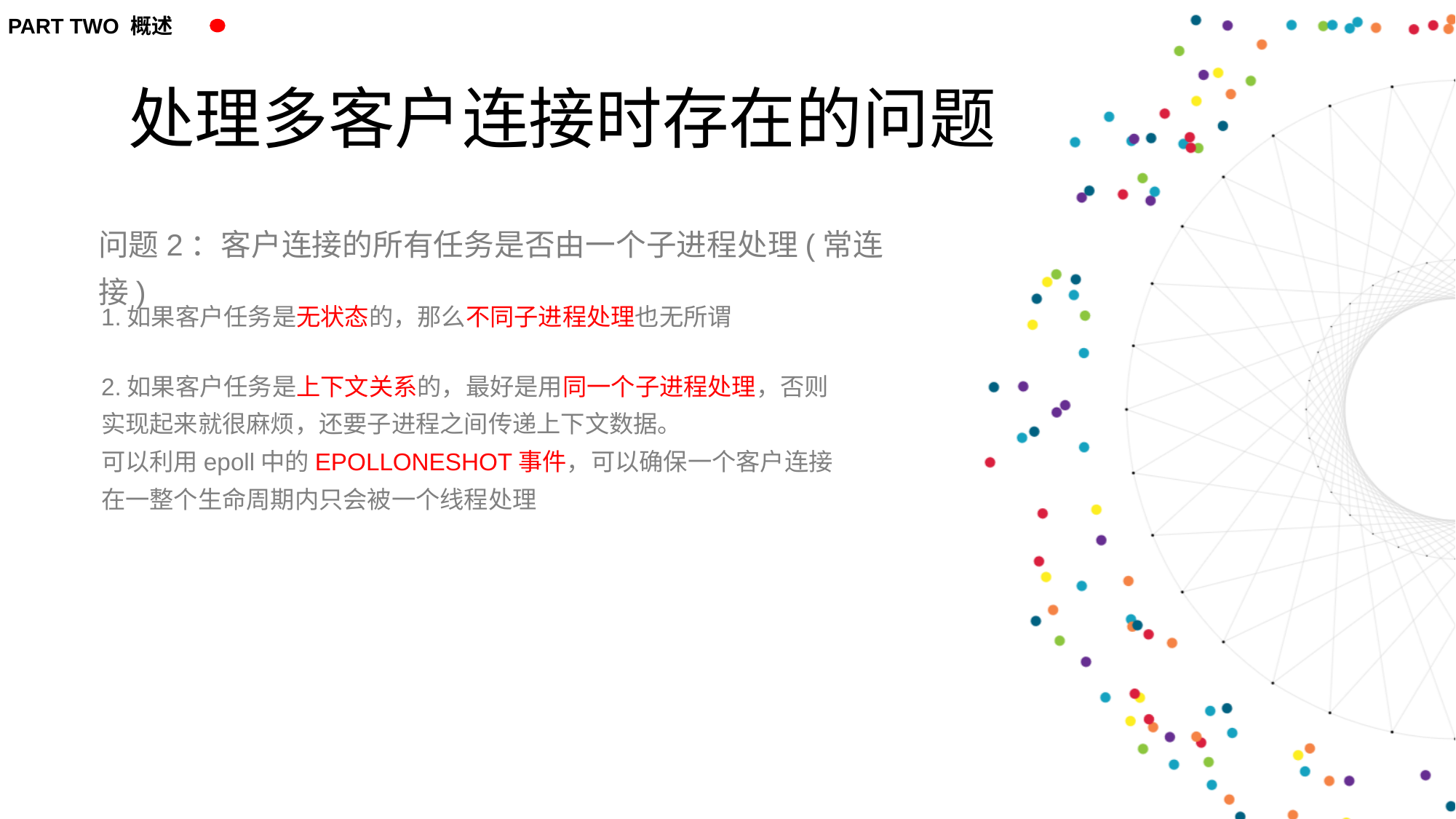

PART TWO 概述

处理多客户连接时存在的问题
问题2：客户连接的所有任务是否由一个子进程处理(常连接)
1.如果客户任务是无状态的，那么不同子进程处理也无所谓
2.如果客户任务是上下文关系的，最好是用同一个子进程处理，否则实现起来就很麻烦，还要子进程之间传递上下文数据。
可以利用epoll中的EPOLLONESHOT事件，可以确保一个客户连接在一整个生命周期内只会被一个线程处理